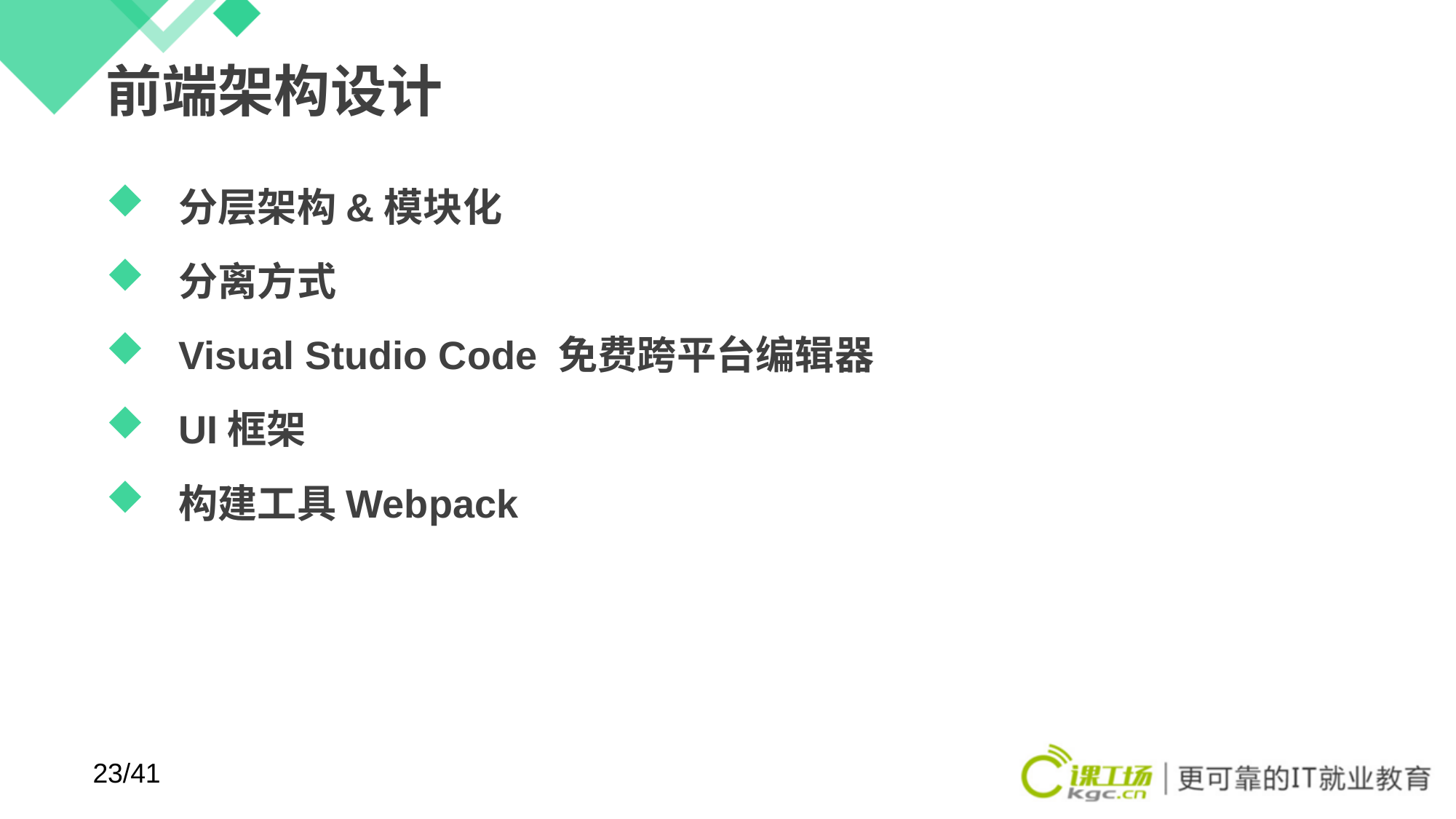

# 前端架构设计
分层架构&模块化
分离方式
Visual Studio Code 免费跨平台编辑器
UI框架
构建工具Webpack